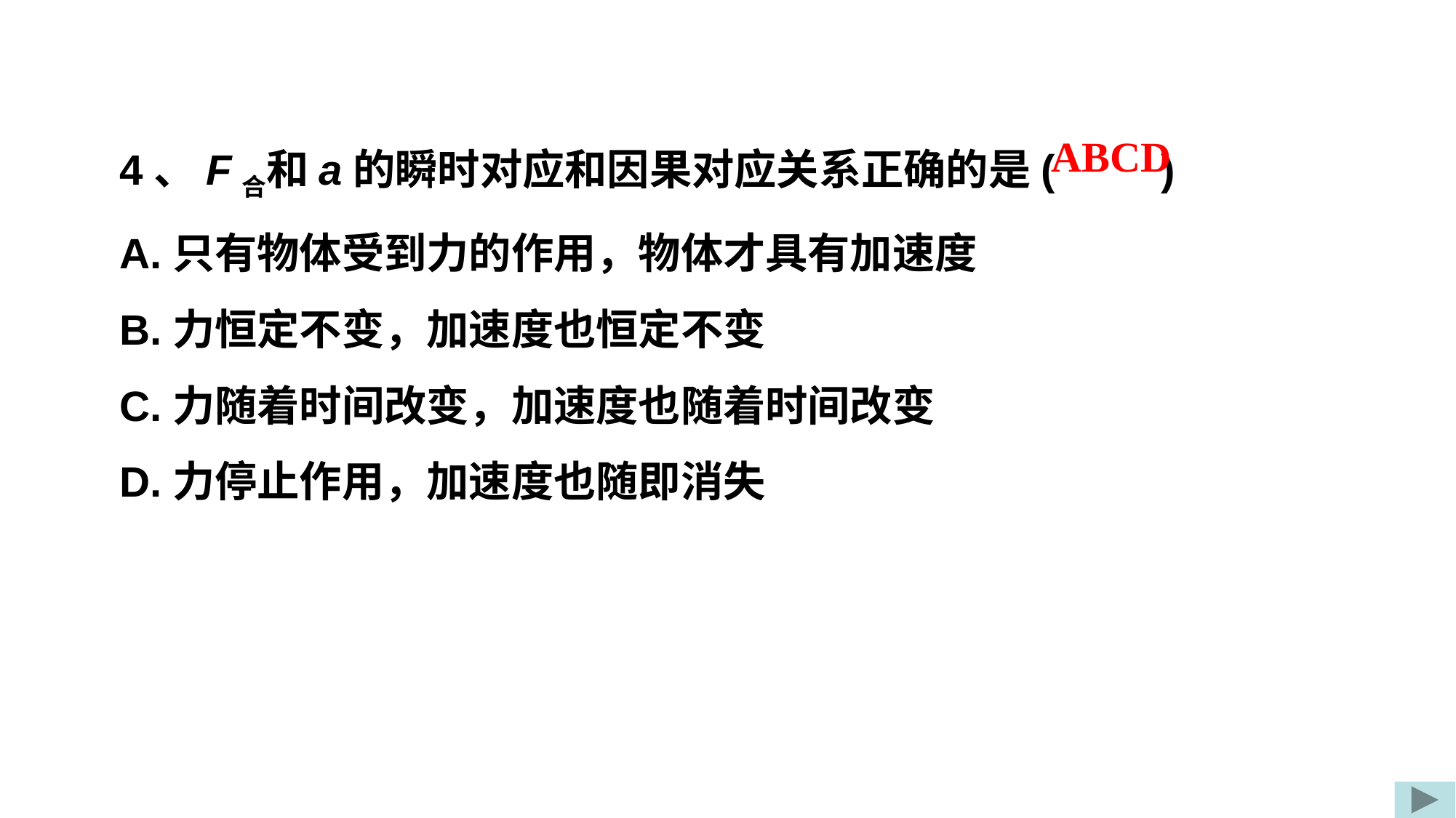

4、F合和a的瞬时对应和因果对应关系正确的是(         )
A.只有物体受到力的作用，物体才具有加速度
B.力恒定不变，加速度也恒定不变
C.力随着时间改变，加速度也随着时间改变
D.力停止作用，加速度也随即消失
ABCD